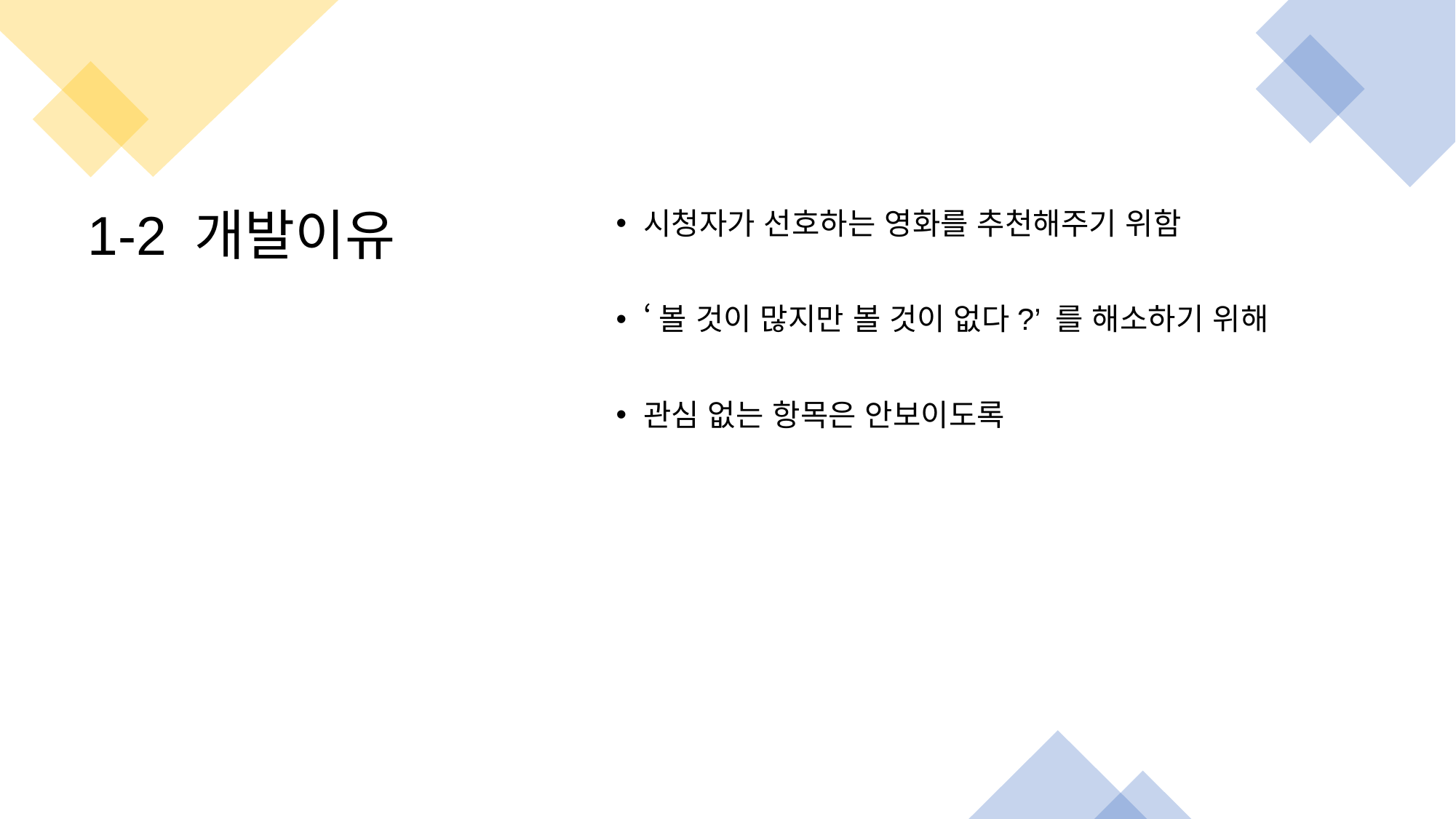

시청자가 선호하는 영화를 추천해주기 위함

‘볼 것이 많지만 볼 것이 없다?’ 를 해소하기 위해

관심 없는 항목은 안보이도록

# 1-2 개발이유